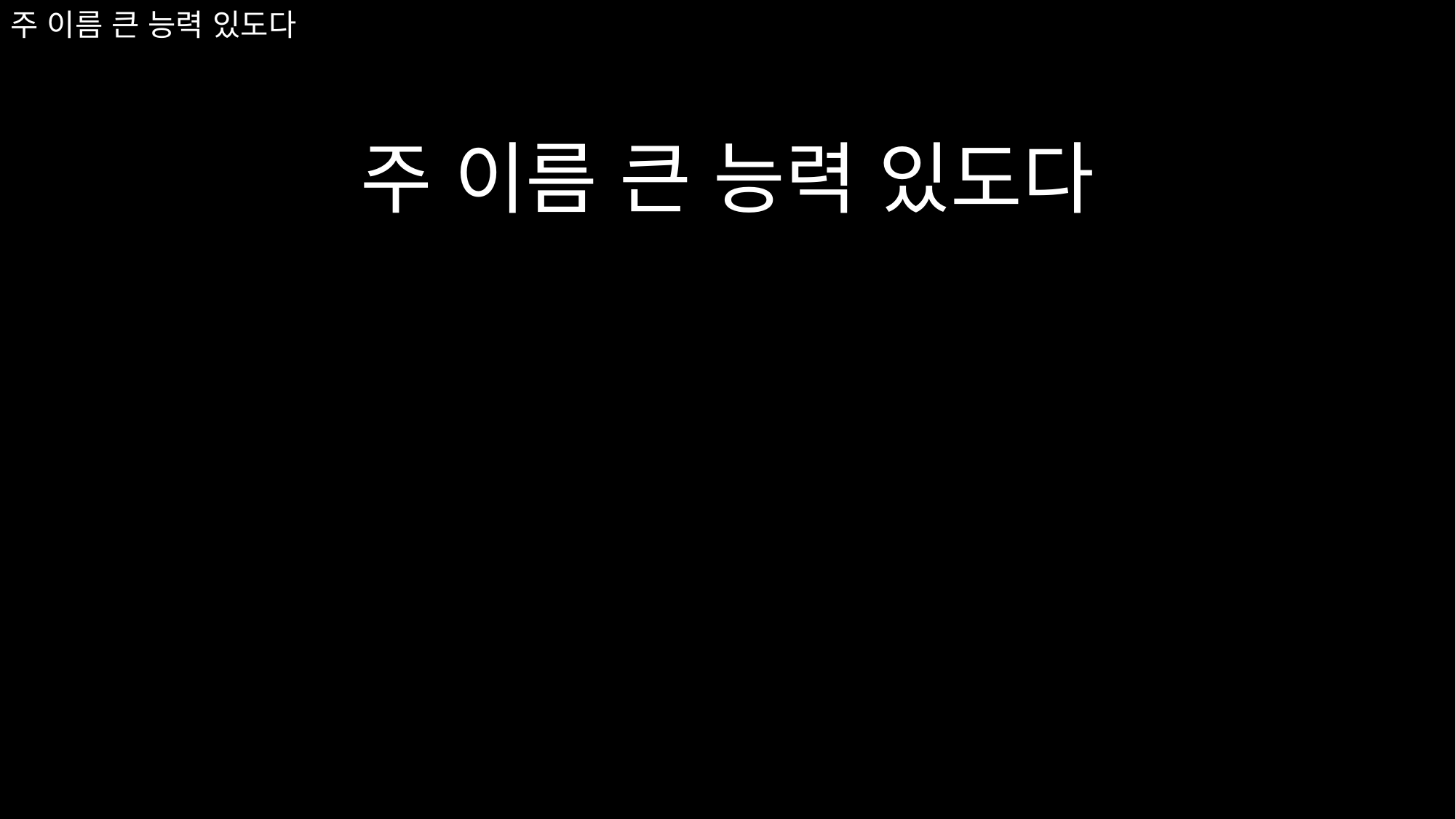

# 주 이름 큰 능력 있도다
주 이름 큰 능력 있도다